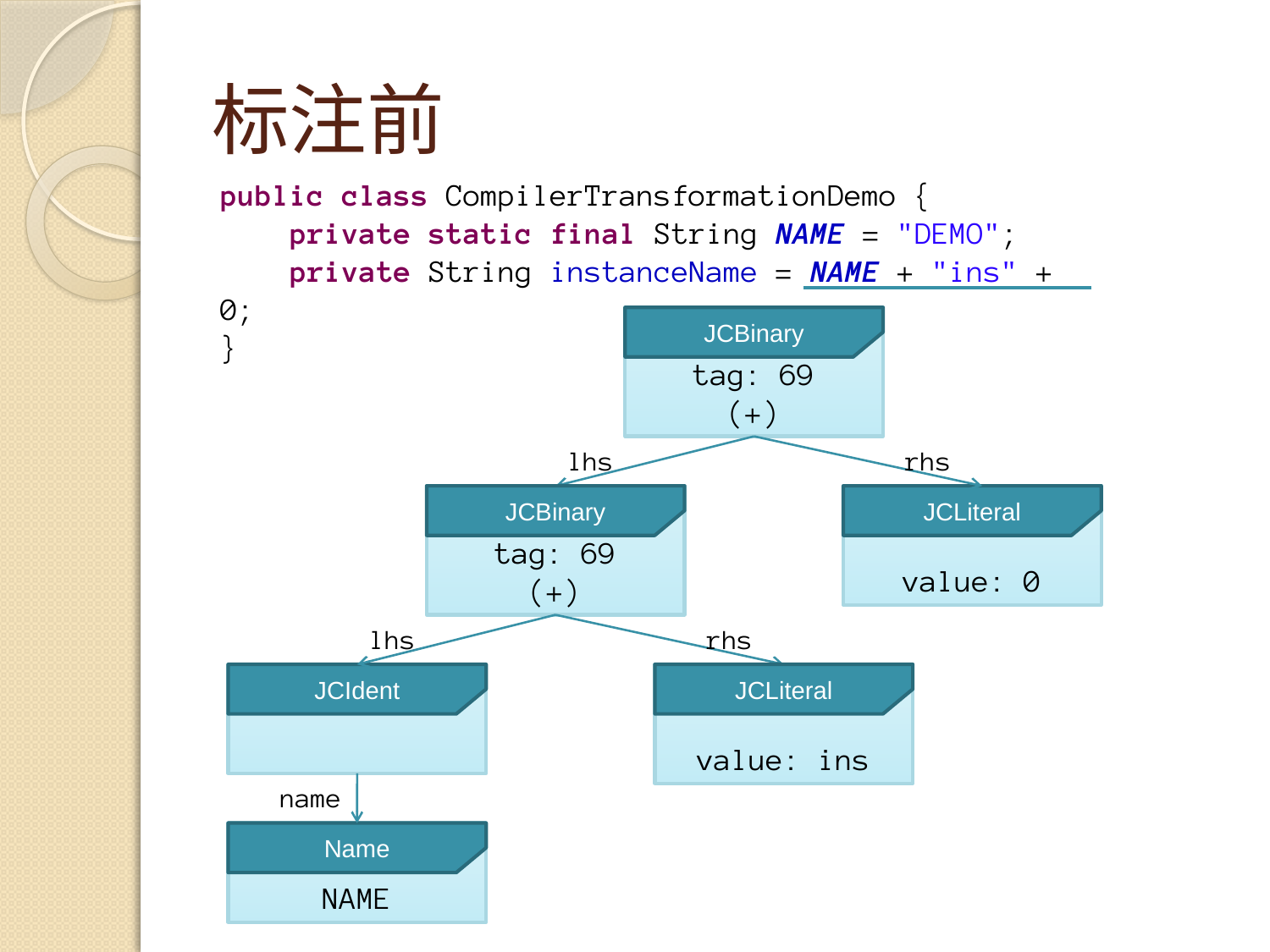

# 标注前
public class CompilerTransformationDemo {
    private static final String NAME = "DEMO";
    private String instanceName = NAME + "ins" + 0;
}
tag: 69
(+)
JCBinary
lhs
rhs
tag: 69
(+)
JCBinary
value: 0
JCLiteral
lhs
rhs

JCIdent
value: ins
JCLiteral
name
NAME
Name